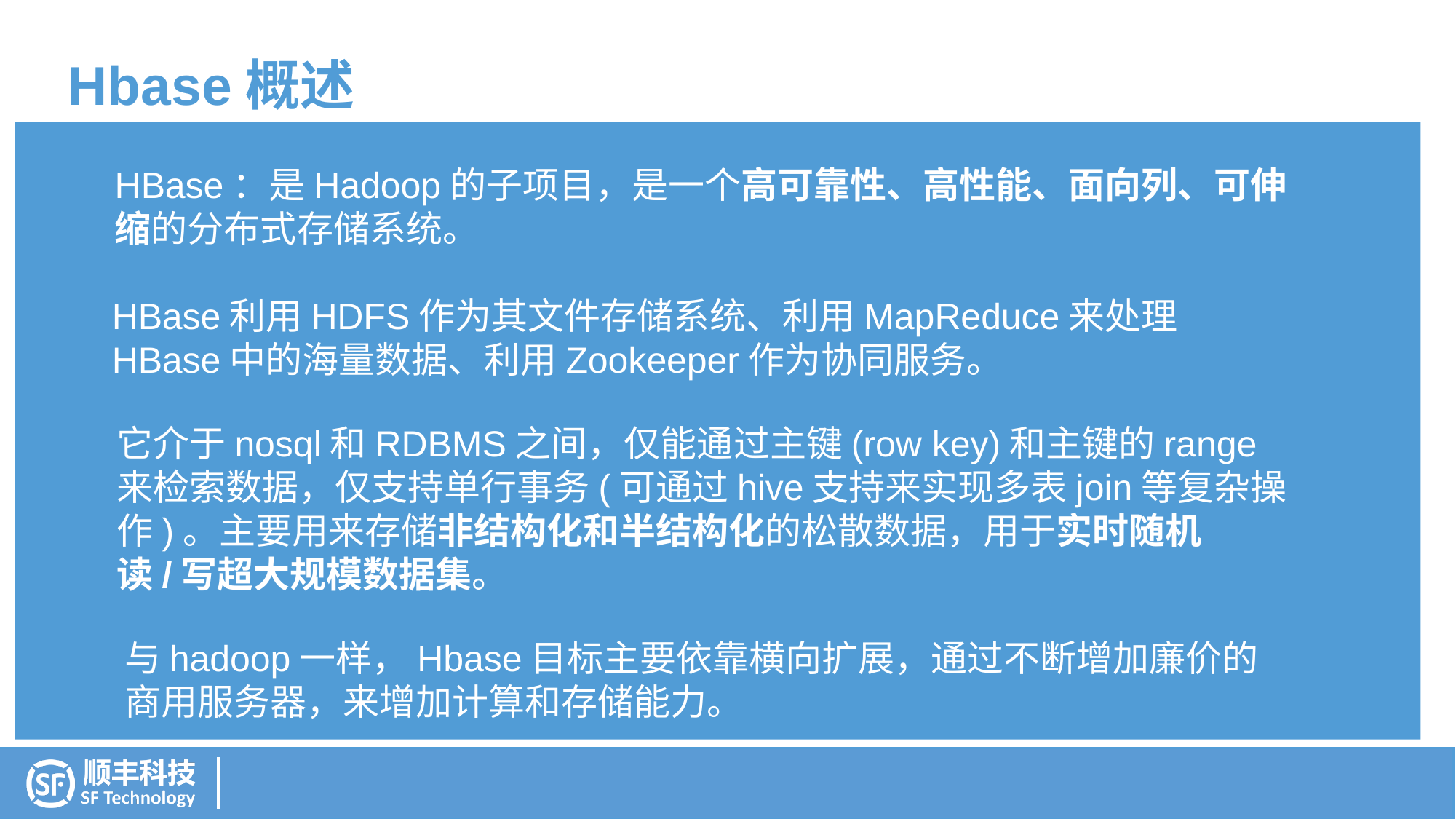

Hbase概述

HBase：是Hadoop的子项目，是一个高可靠性、高性能、面向列、可伸缩的分布式存储系统。
HBase利用HDFS作为其文件存储系统、利用MapReduce来处理HBase中的海量数据、利用Zookeeper作为协同服务。
它介于nosql和RDBMS之间，仅能通过主键(row key)和主键的range来检索数据，仅支持单行事务(可通过hive支持来实现多表join等复杂操作)。主要用来存储非结构化和半结构化的松散数据，用于实时随机读/写超大规模数据集。
与hadoop一样，Hbase目标主要依靠横向扩展，通过不断增加廉价的商用服务器，来增加计算和存储能力。